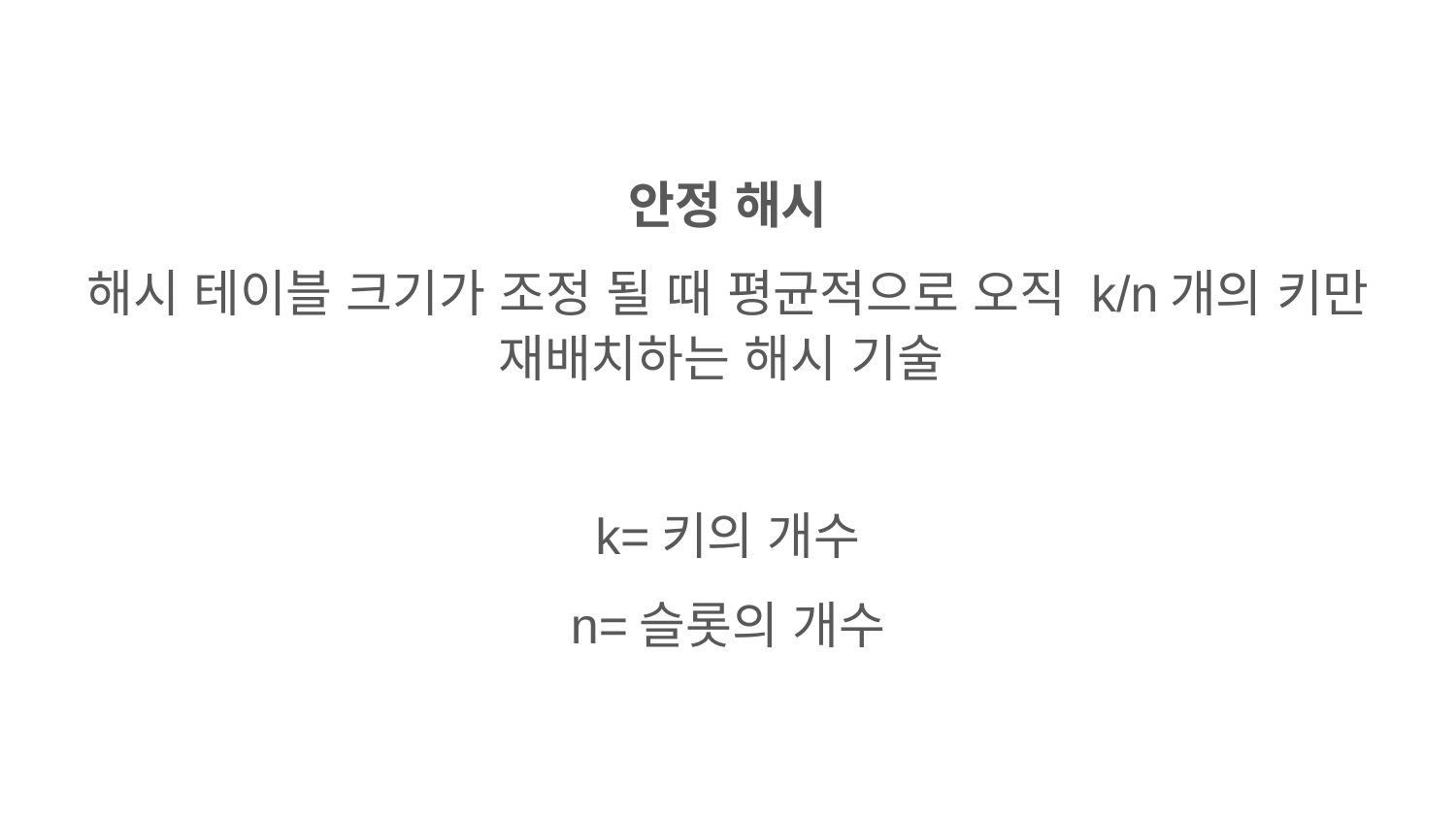

안정 해시
해시 테이블 크기가 조정 될 때 평균적으로 오직 k/n개의 키만 재배치하는 해시 기술

k=키의 개수
n=슬롯의 개수